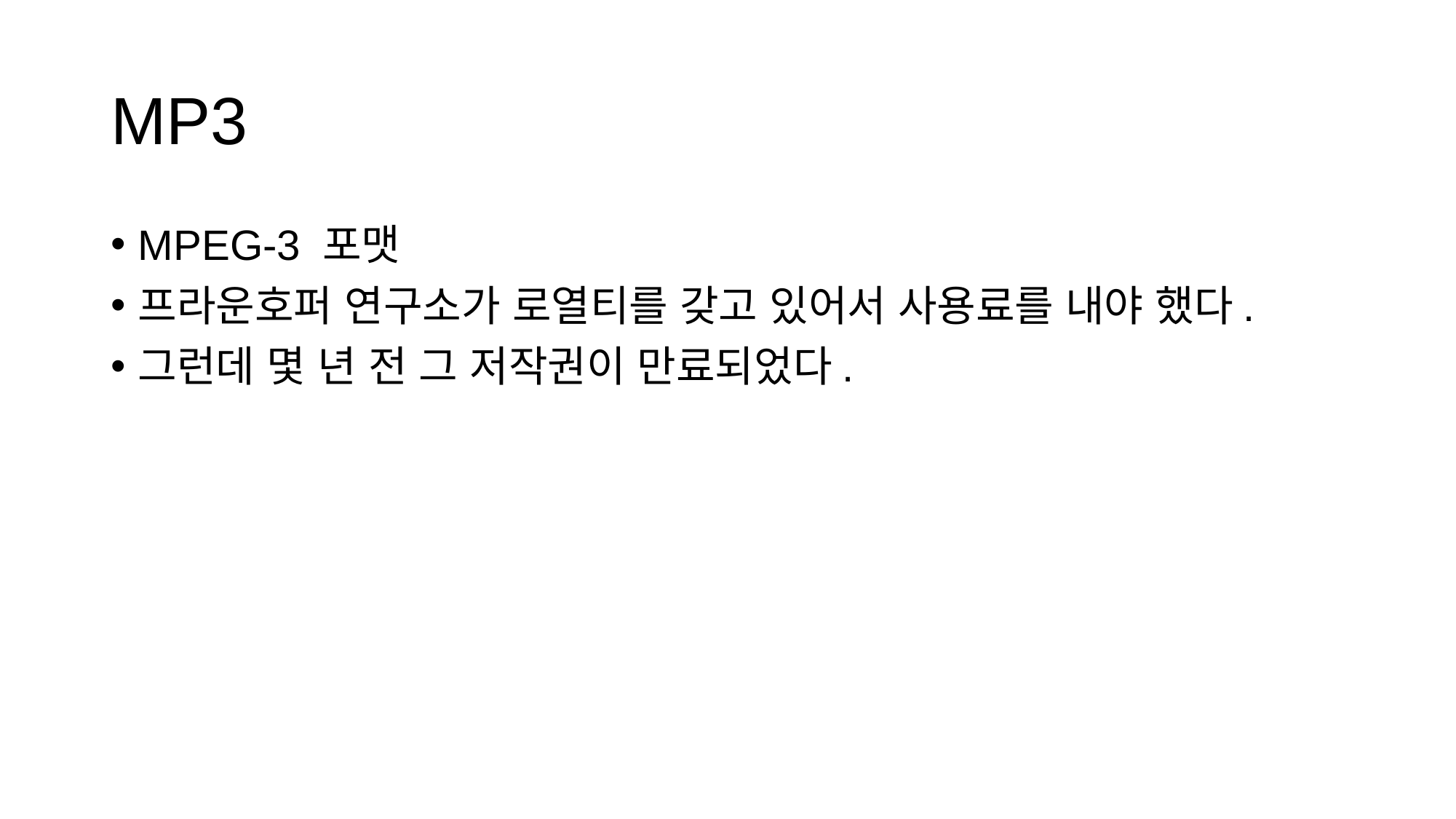

# MP3
MPEG-3 포맷
프라운호퍼 연구소가 로열티를 갖고 있어서 사용료를 내야 했다.
그런데 몇 년 전 그 저작권이 만료되었다.